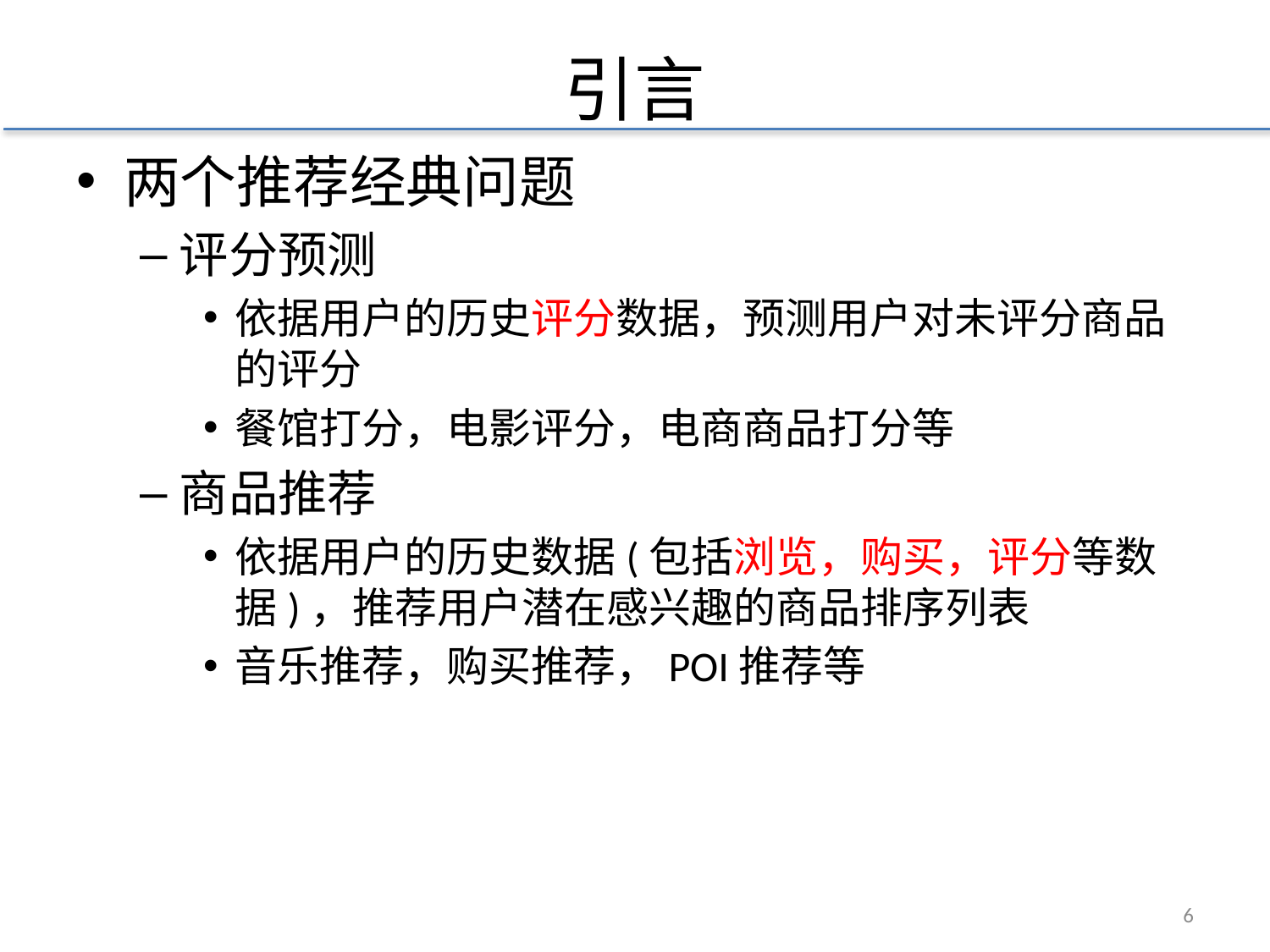

# 引言
两个推荐经典问题
评分预测
依据用户的历史评分数据，预测用户对未评分商品的评分
餐馆打分，电影评分，电商商品打分等
商品推荐
依据用户的历史数据(包括浏览，购买，评分等数据)，推荐用户潜在感兴趣的商品排序列表
音乐推荐，购买推荐，POI推荐等

6